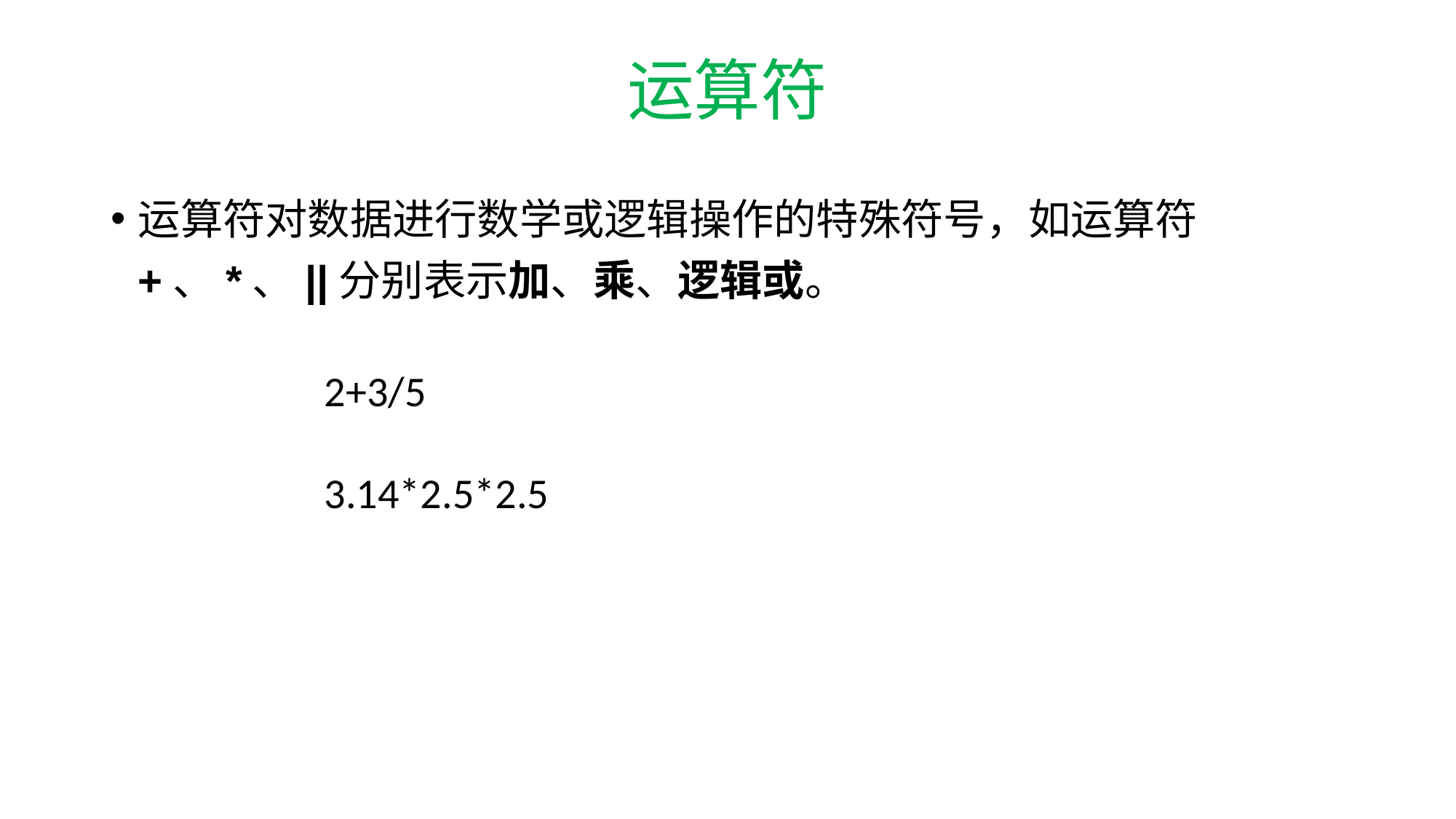

# 运算符
运算符对数据进行数学或逻辑操作的特殊符号，如运算符+、*、||分别表示加、乘、逻辑或。
2+3/5

3.14*2.5*2.5